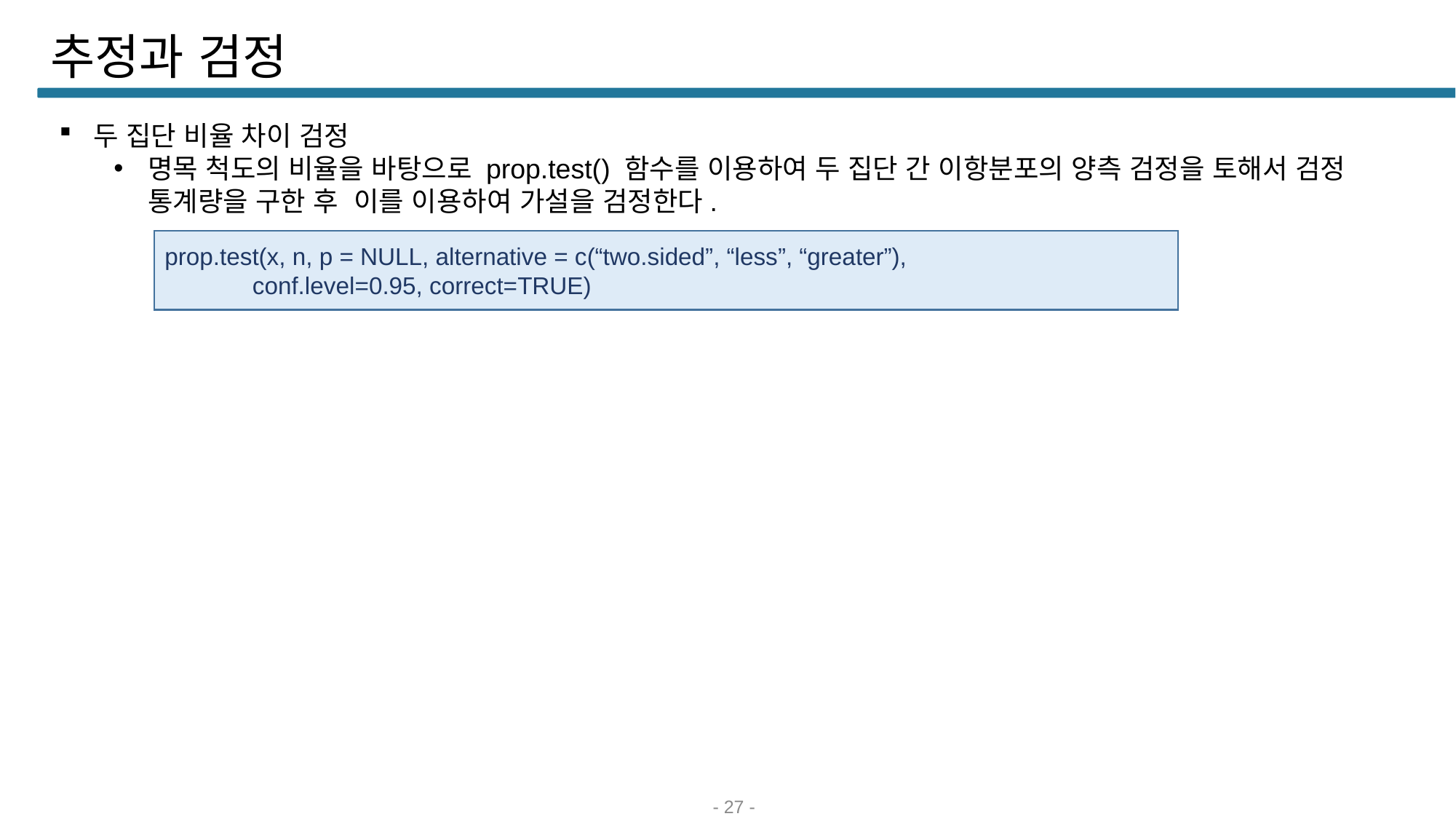

# 추정과 검정
두 집단 비율 차이 검정
명목 척도의 비율을 바탕으로 prop.test() 함수를 이용하여 두 집단 간 이항분포의 양측 검정을 토해서 검정 통계량을 구한 후  이를 이용하여 가설을 검정한다.

prop.test(x, n, p = NULL, alternative = c(“two.sided”, “less”, “greater”),
             conf.level=0.95, correct=TRUE)
- 27 -